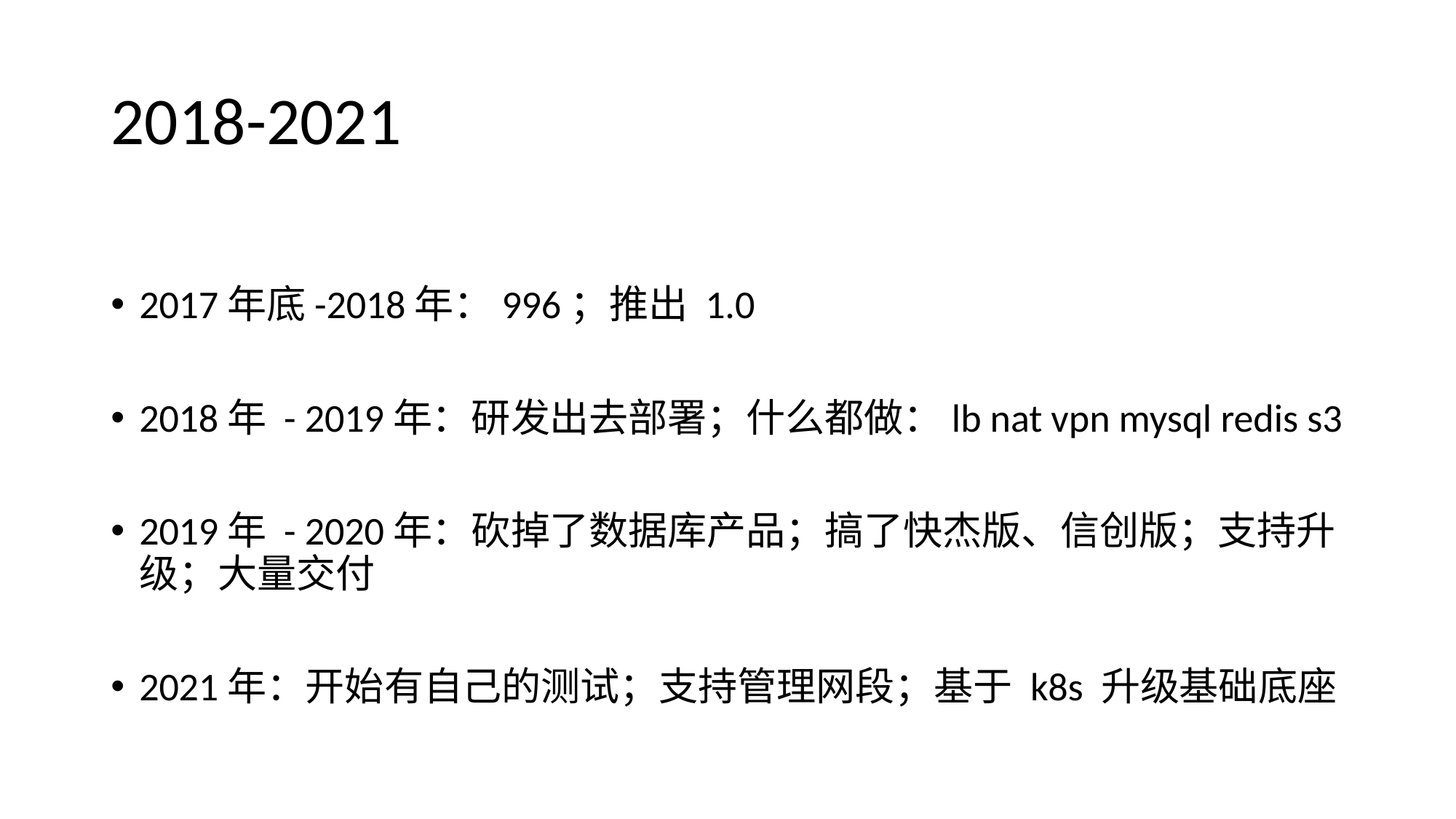

# 2018-2021

2017年底-2018年：996；推出 1.0

2018年 - 2019年：研发出去部署；什么都做：lb nat vpn mysql redis s3

2019年 - 2020年：砍掉了数据库产品；搞了快杰版、信创版；支持升级；大量交付

2021年：开始有自己的测试；支持管理网段；基于 k8s 升级基础底座